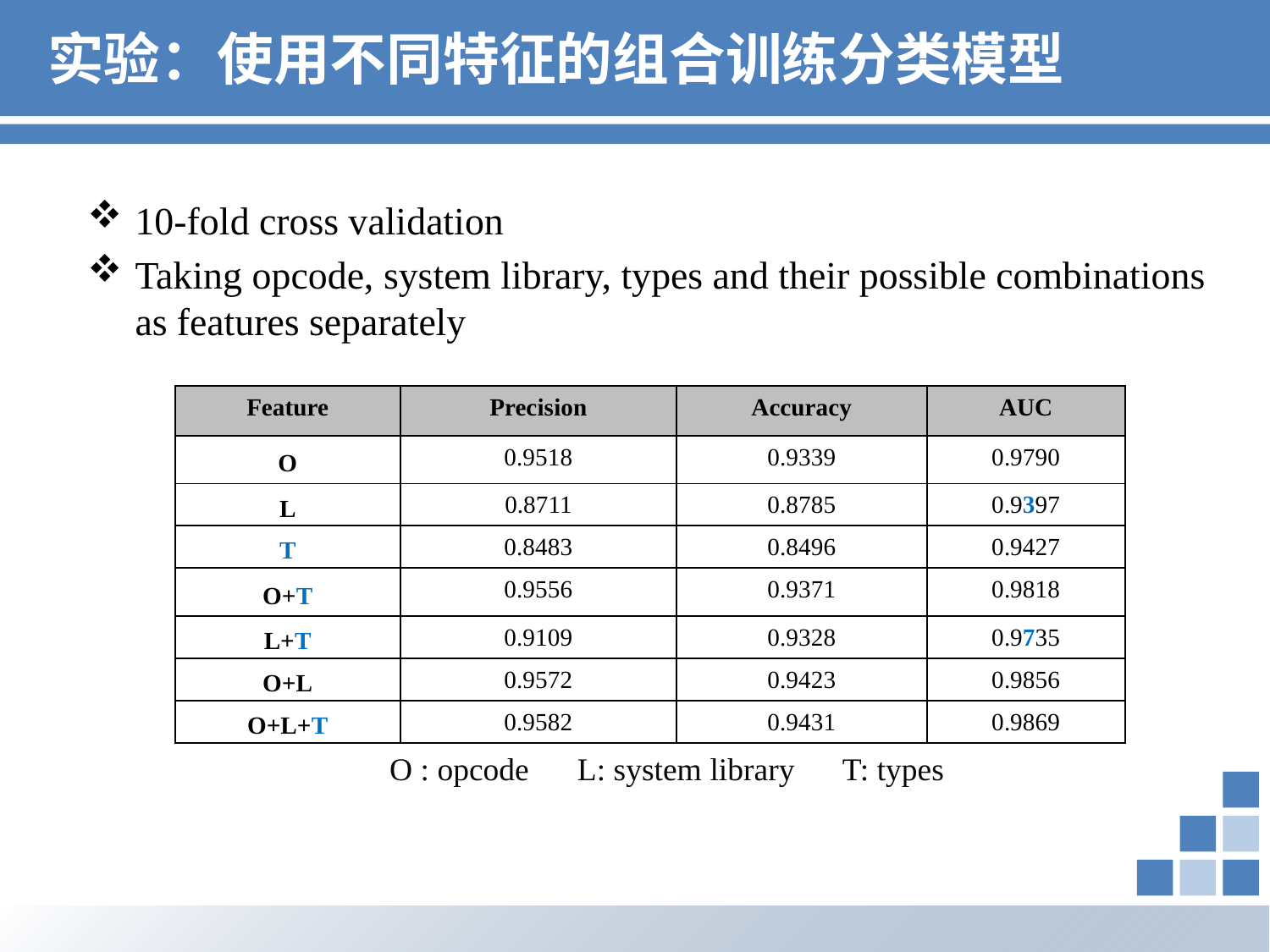

# 实验：使用不同特征的组合训练分类模型

10-fold cross validation
Taking opcode, system library, types and their possible combinations as features separately

		      O : opcode      L: system library      T: types
| Feature | Precision | Accuracy | AUC |
| --- | --- | --- | --- |
| O | 0.9518 | 0.9339 | 0.9790 |
| L | 0.8711 | 0.8785 | 0.9397 |
| T | 0.8483 | 0.8496 | 0.9427 |
| O+T | 0.9556 | 0.9371 | 0.9818 |
| L+T | 0.9109 | 0.9328 | 0.9735 |
| O+L | 0.9572 | 0.9423 | 0.9856 |
| O+L+T | 0.9582 | 0.9431 | 0.9869 |